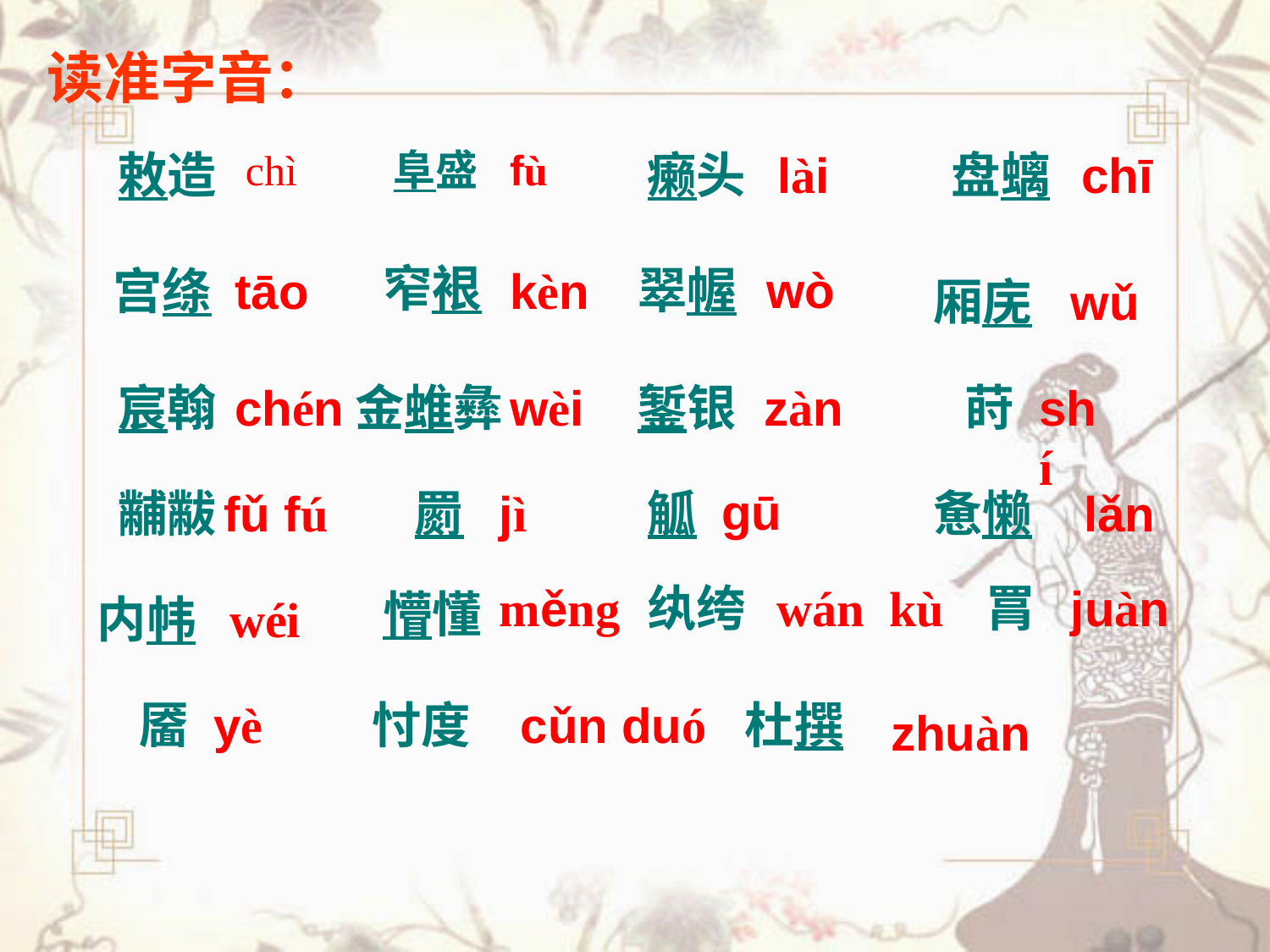

读准字音：

敕造
chì
阜盛

fù
癞头
 lài
盘螭
chī

窄裉
翠幄
wò

宫绦
tāo

kèn
厢庑
wǔ

宸翰
chén
金蜼彝
wèi

錾银
zàn
莳
shí
gū
黼黻
fǔ fú

罽
jì
觚

惫懒
lǎn

měng
纨绔
wán  kù
罥
juàn
懵懂
内帏
wéi
 zhuàn
靥
yè
忖度
cǔn duó

杜撰